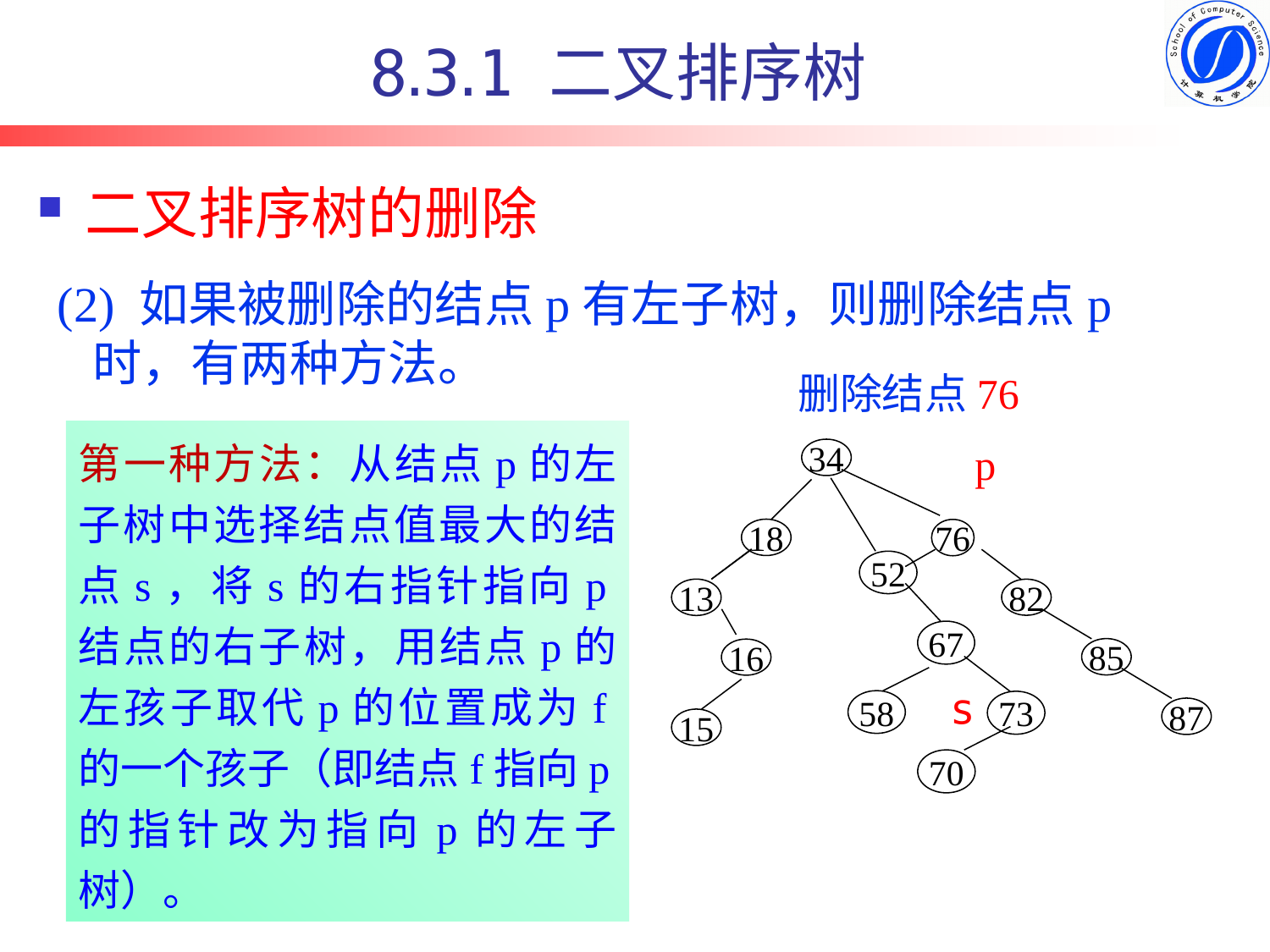

8.3.1 二叉排序树
# 二叉排序树的删除
 (2) 如果被删除的结点p有左子树，则删除结点p时，有两种方法。

删除结点76
第一种方法：从结点p的左子树中选择结点值最大的结点s，将s的右指针指向p结点的右子树，用结点p的左孩子取代p的位置成为f的一个孩子（即结点f指向p的指针改为指向p的左子树）。
p
34

18
76

13

82

85

87
52

67
16

15

s
58
73

70